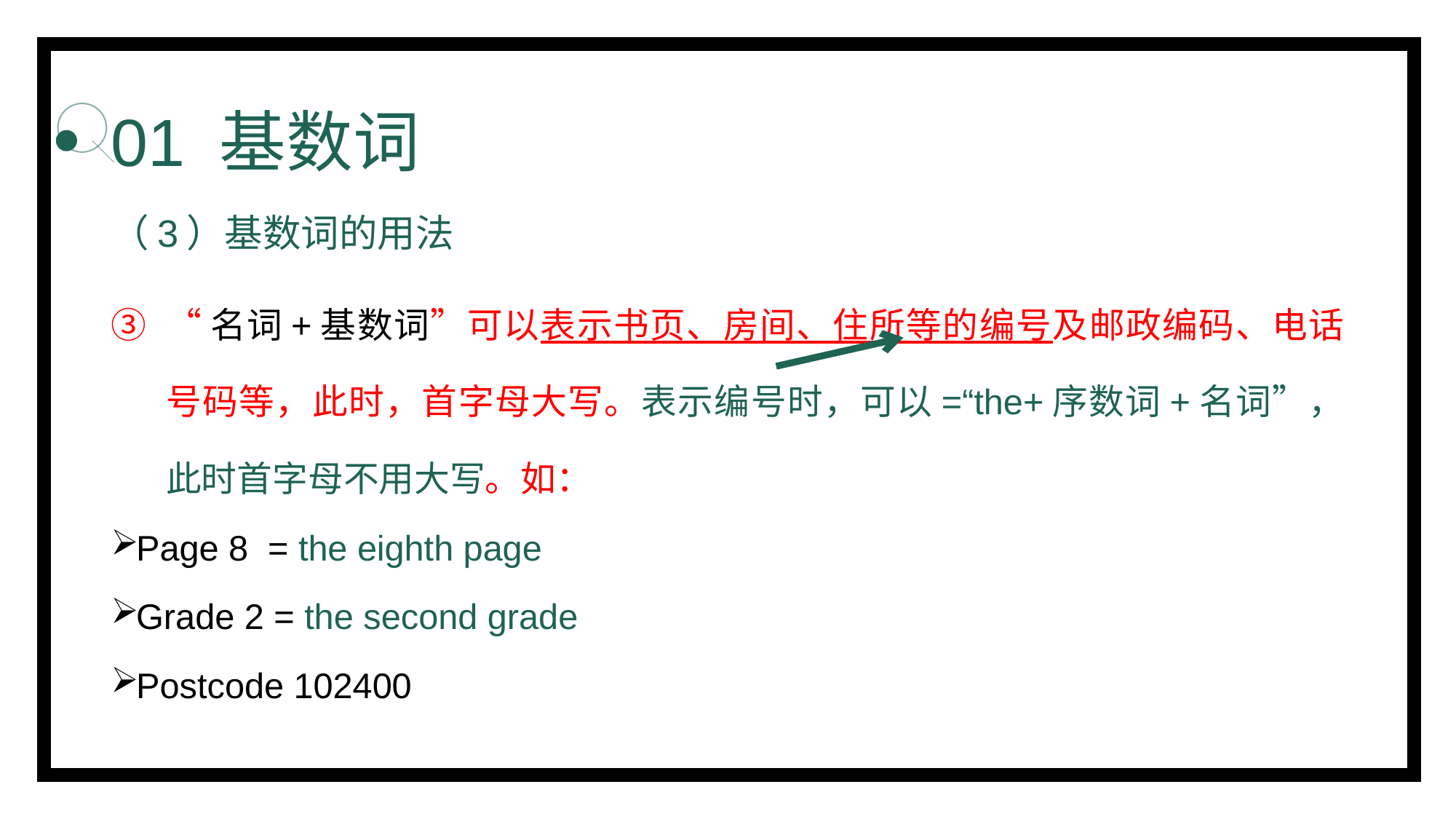

# 01 基数词
（3）基数词的用法
“名词+基数词”可以表示书页、房间、住所等的编号及邮政编码、电话号码等，此时，首字母大写。表示编号时，可以=“the+序数词+名词”，此时首字母不用大写。如：
Page 8  = the eighth page
Grade 2 = the second grade
Postcode 102400